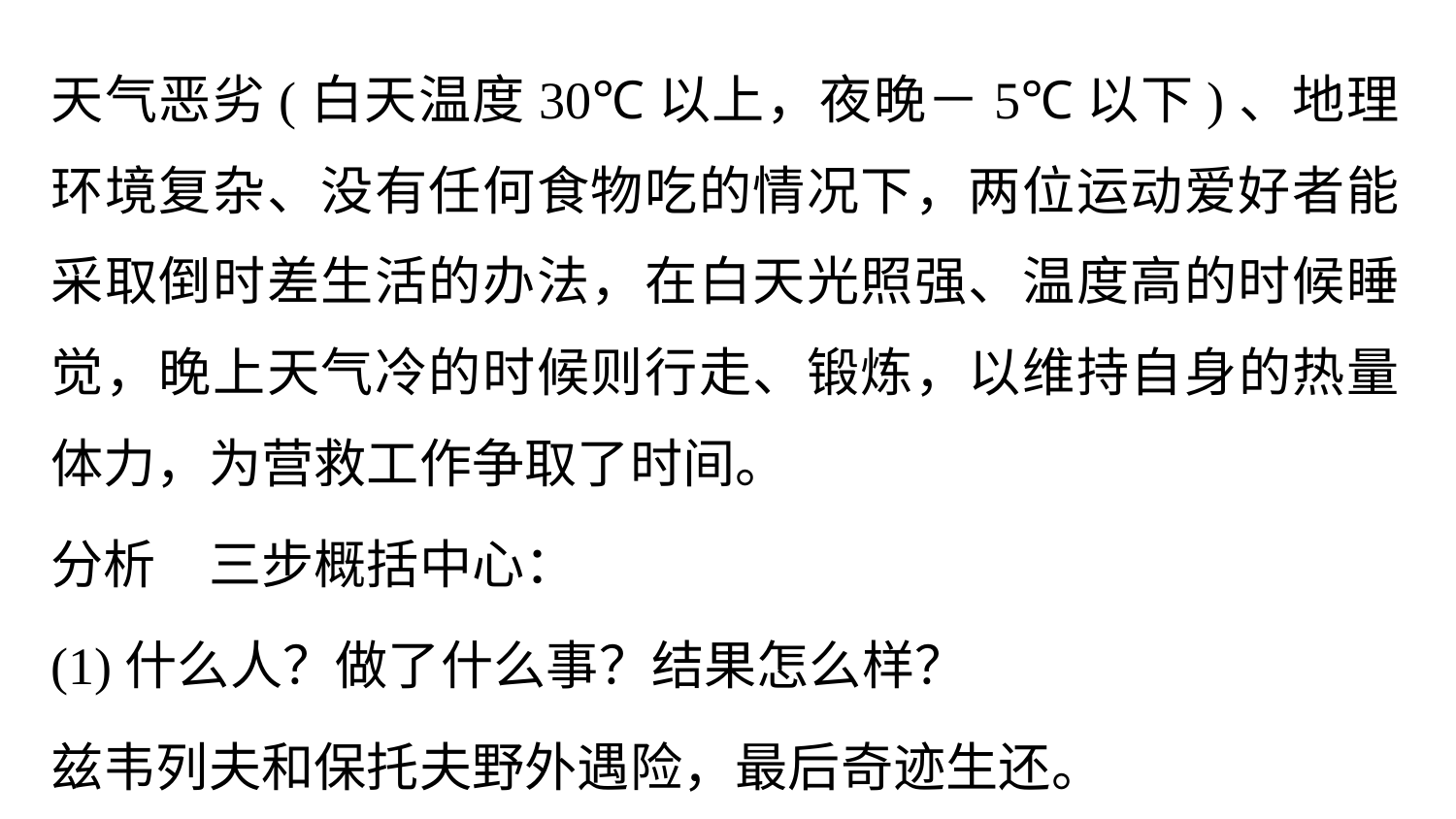

天气恶劣(白天温度30℃以上，夜晚－5℃以下)、地理环境复杂、没有任何食物吃的情况下，两位运动爱好者能采取倒时差生活的办法，在白天光照强、温度高的时候睡觉，晚上天气冷的时候则行走、锻炼，以维持自身的热量体力，为营救工作争取了时间。
分析　三步概括中心：
(1)什么人？做了什么事？结果怎么样？
兹韦列夫和保托夫野外遇险，最后奇迹生还。